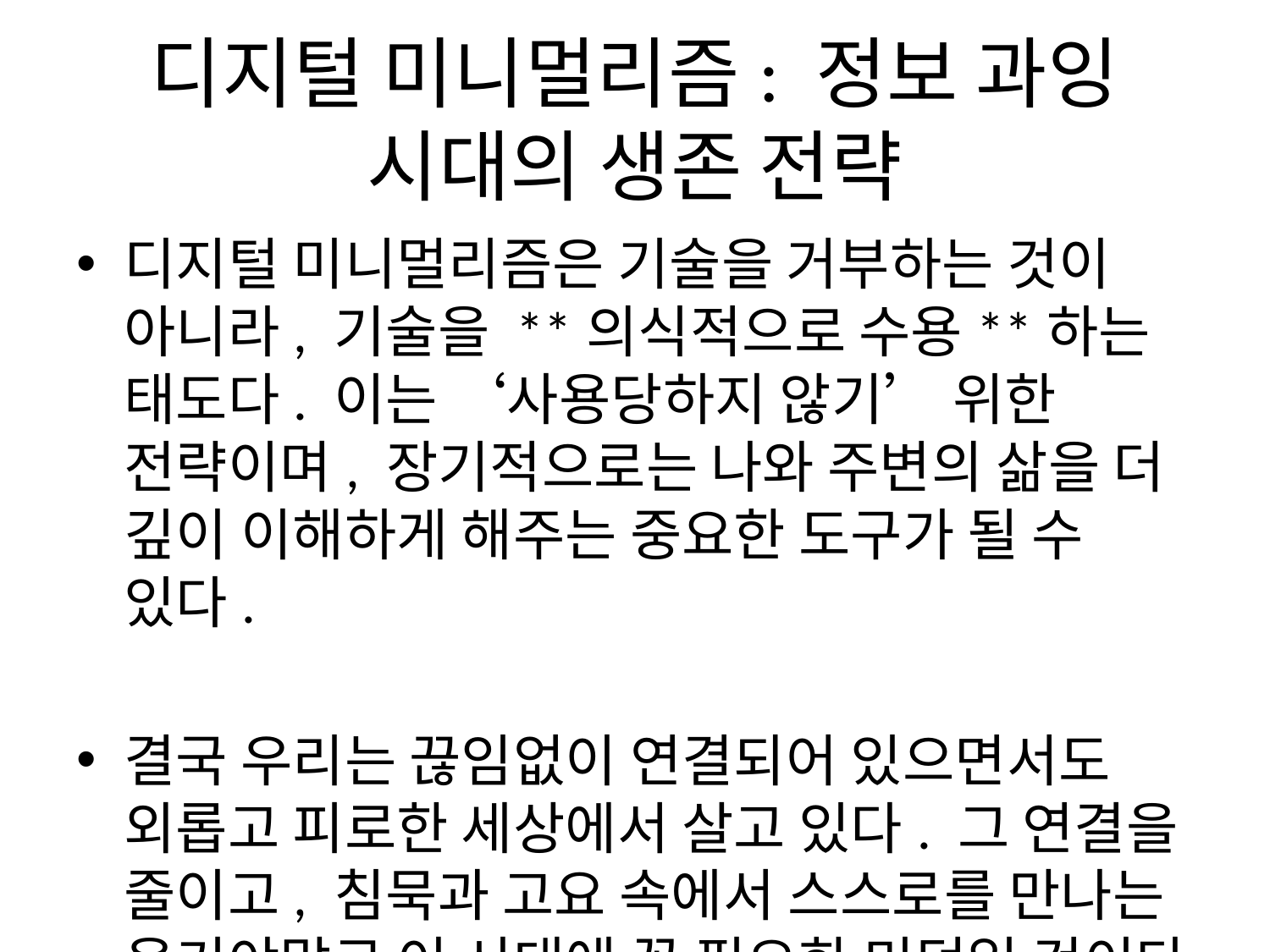

# 디지털 미니멀리즘: 정보 과잉 시대의 생존 전략
디지털 미니멀리즘은 기술을 거부하는 것이 아니라, 기술을 **의식적으로 수용**하는 태도다. 이는 ‘사용당하지 않기’ 위한 전략이며, 장기적으로는 나와 주변의 삶을 더 깊이 이해하게 해주는 중요한 도구가 될 수 있다.

결국 우리는 끊임없이 연결되어 있으면서도 외롭고 피로한 세상에서 살고 있다. 그 연결을 줄이고, 침묵과 고요 속에서 스스로를 만나는 용기야말로 이 시대에 꼭 필요한 미덕일 것이다.